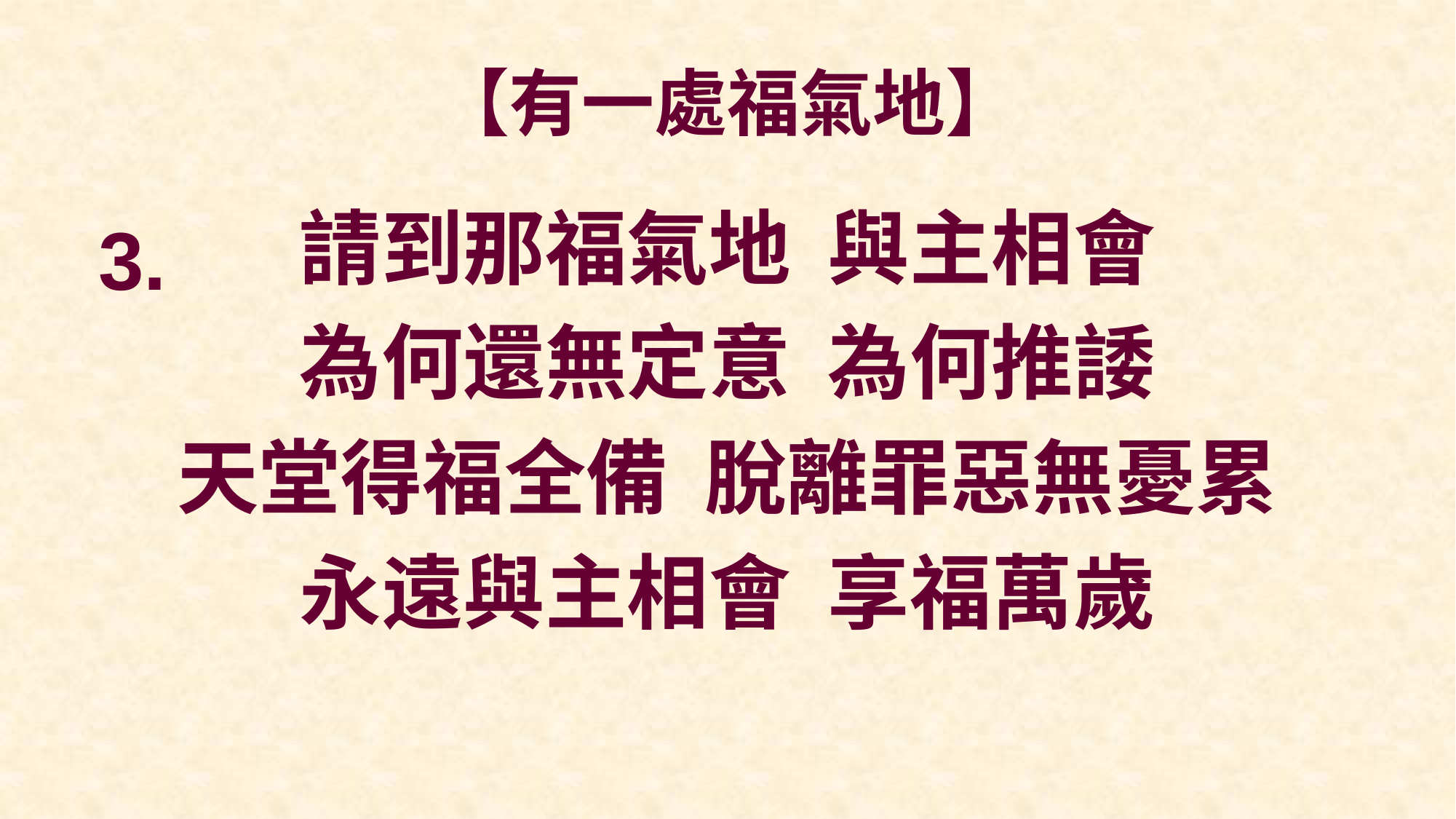

# 【有一處福氣地】
請到那福氣地  與主相會
為何還無定意  為何推諉
天堂得福全備  脫離罪惡無憂累
永遠與主相會  享福萬歲
3.